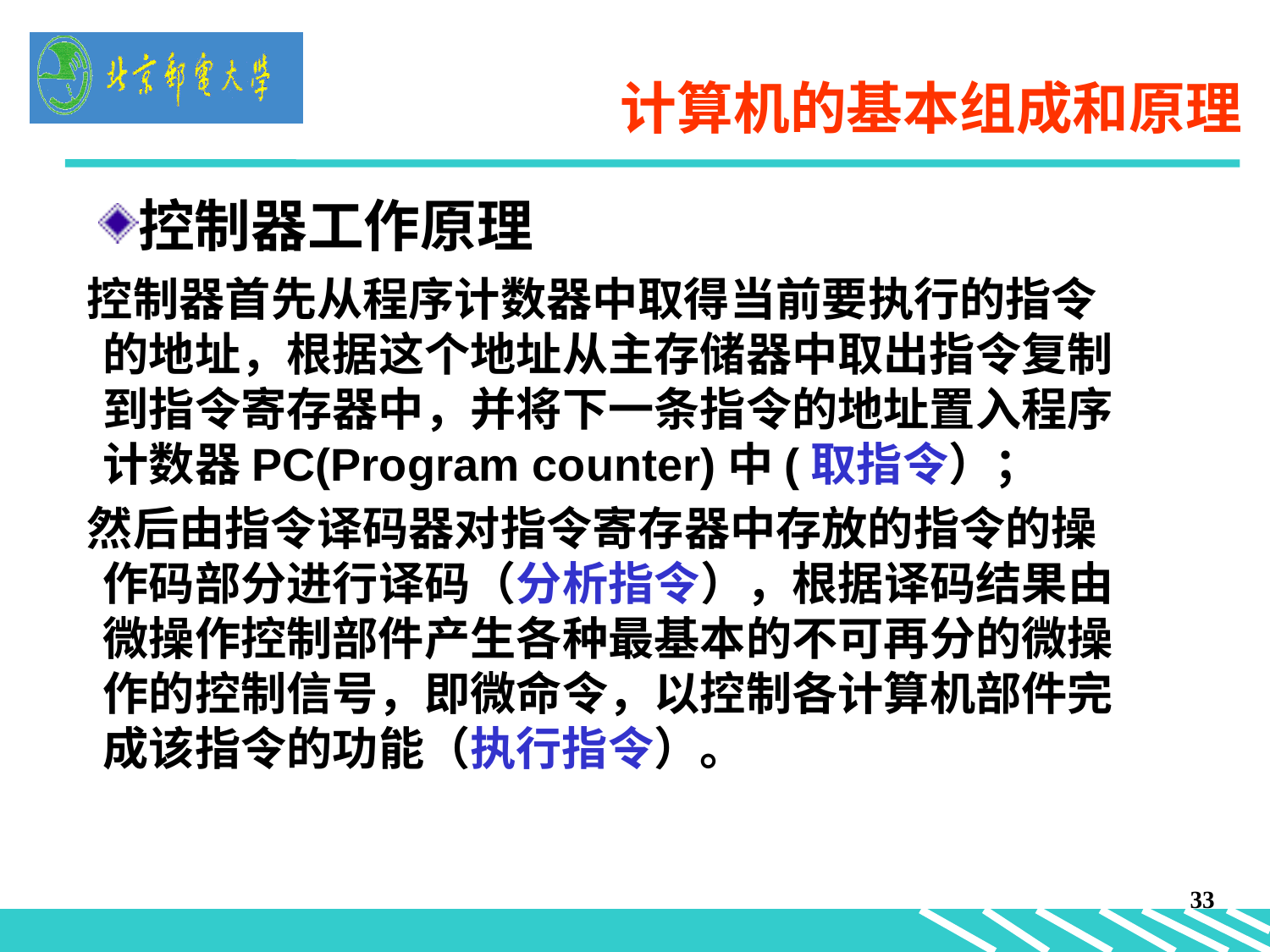

计算机的基本组成和原理
控制器工作原理
  控制器首先从程序计数器中取得当前要执行的指令的地址，根据这个地址从主存储器中取出指令复制到指令寄存器中，并将下一条指令的地址置入程序计数器PC(Program counter)中(取指令）；
  然后由指令译码器对指令寄存器中存放的指令的操作码部分进行译码（分析指令），根据译码结果由微操作控制部件产生各种最基本的不可再分的微操作的控制信号，即微命令，以控制各计算机部件完成该指令的功能（执行指令）。
33